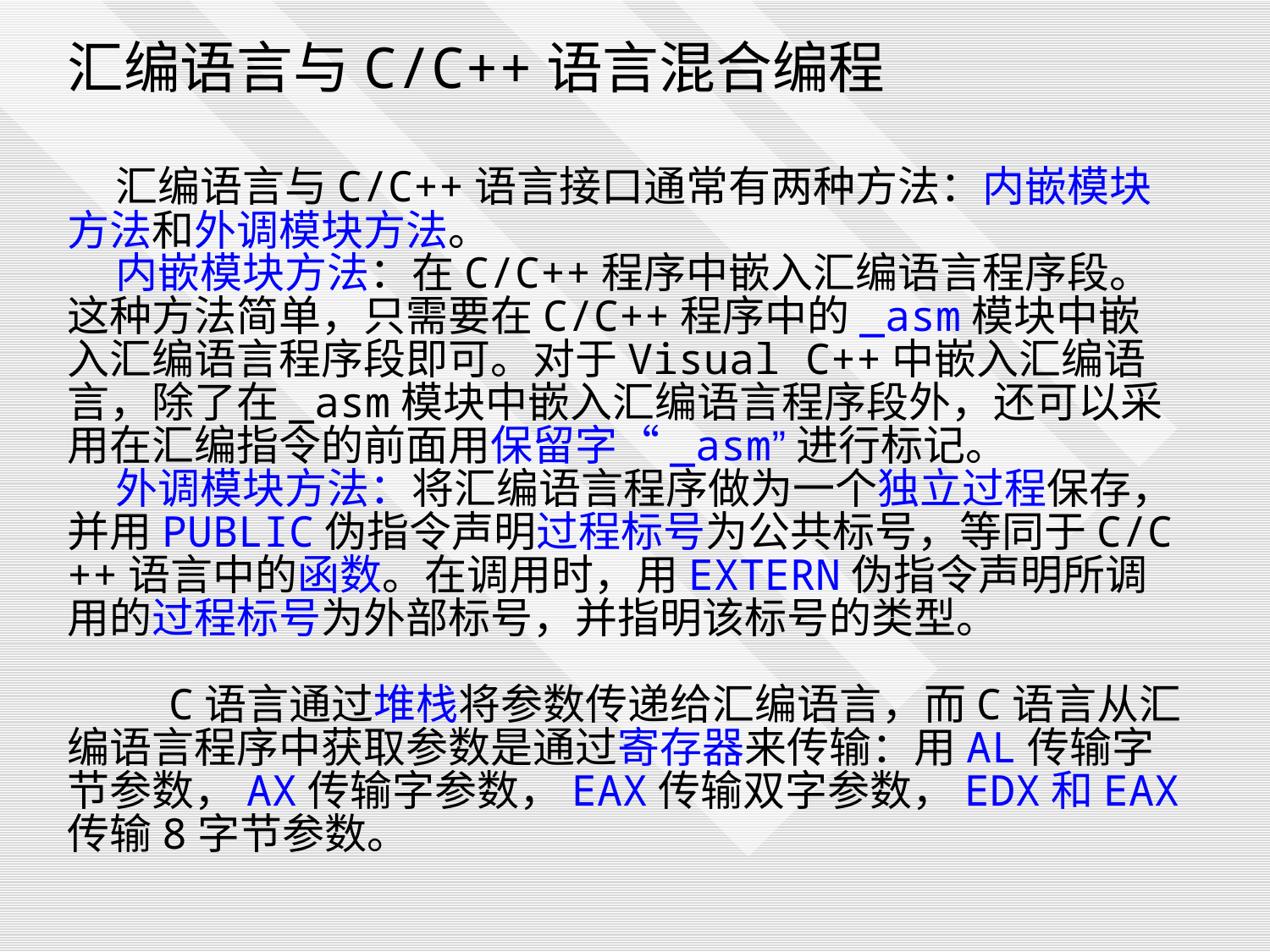

汇编语言与C/C++语言混合编程

    汇编语言与C/C++语言接口通常有两种方法：内嵌模块方法和外调模块方法。
    内嵌模块方法：在C/C++程序中嵌入汇编语言程序段。这种方法简单，只需要在C/C++程序中的_asm模块中嵌入汇编语言程序段即可。对于Visual C++中嵌入汇编语言，除了在_asm模块中嵌入汇编语言程序段外，还可以采用在汇编指令的前面用保留字“_asm”进行标记。
    外调模块方法：将汇编语言程序做为一个独立过程保存，并用PUBLIC伪指令声明过程标号为公共标号，等同于C/C++语言中的函数。在调用时，用EXTERN伪指令声明所调用的过程标号为外部标号，并指明该标号的类型。

    C语言通过堆栈将参数传递给汇编语言，而C语言从汇编语言程序中获取参数是通过寄存器来传输：用AL传输字节参数，AX传输字参数，EAX传输双字参数，EDX和EAX传输8字节参数。